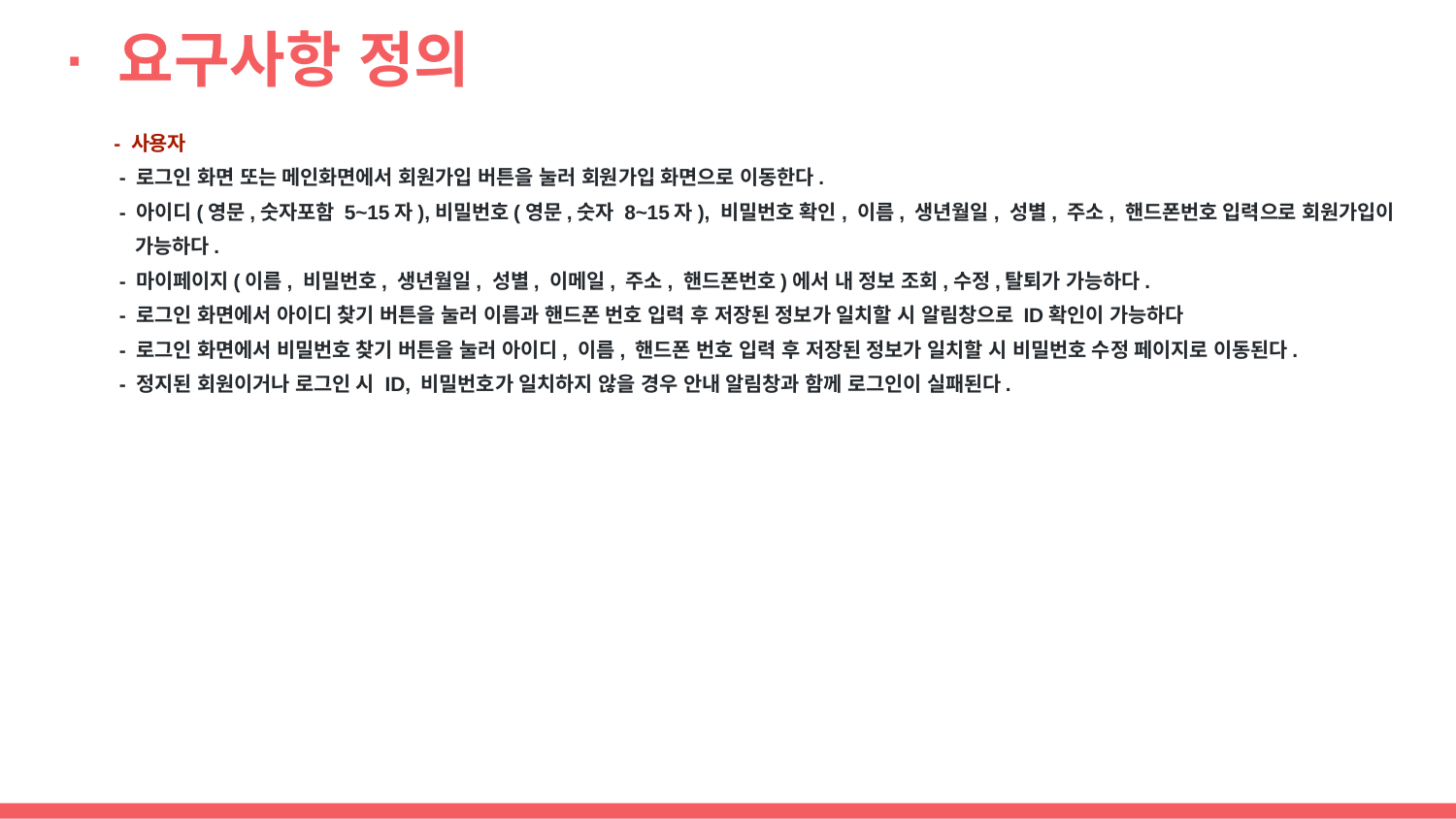

# · 요구사항 정의

- 사용자
 - 로그인 화면 또는 메인화면에서 회원가입 버튼을 눌러 회원가입 화면으로 이동한다.
 - 아이디(영문,숫자포함 5~15자),비밀번호(영문,숫자 8~15자), 비밀번호 확인, 이름, 생년월일, 성별, 주소, 핸드폰번호 입력으로 회원가입이
   가능하다.
 - 마이페이지(이름, 비밀번호, 생년월일, 성별, 이메일, 주소, 핸드폰번호)에서 내 정보 조회,수정,탈퇴가 가능하다.
 - 로그인 화면에서 아이디 찾기 버튼을 눌러 이름과 핸드폰 번호 입력 후 저장된 정보가 일치할 시 알림창으로 ID확인이 가능하다
 - 로그인 화면에서 비밀번호 찾기 버튼을 눌러 아이디, 이름, 핸드폰 번호 입력 후 저장된 정보가 일치할 시 비밀번호 수정 페이지로 이동된다.
 - 정지된 회원이거나 로그인 시 ID, 비밀번호가 일치하지 않을 경우 안내 알림창과 함께 로그인이 실패된다.